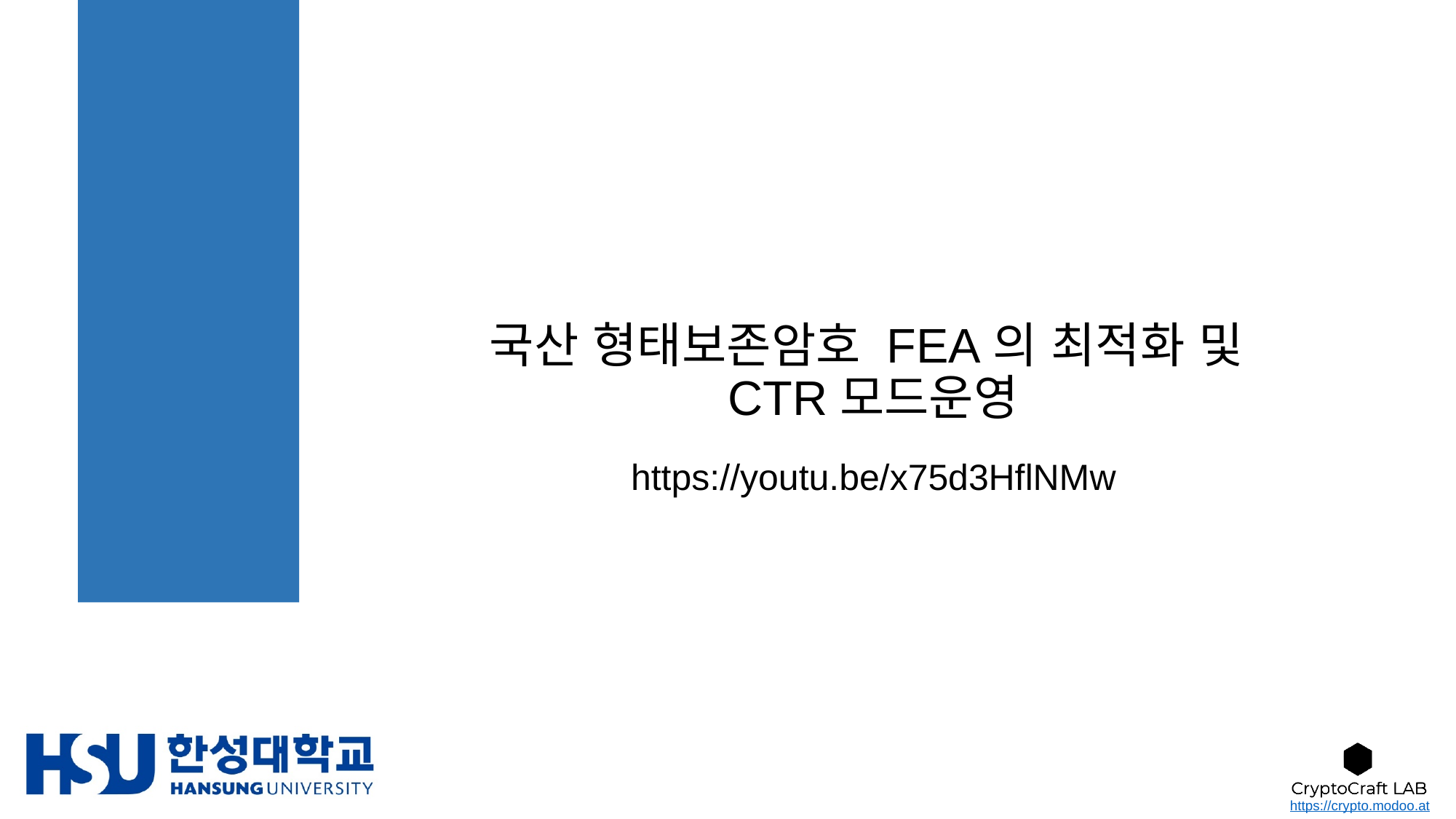

# 국산 형태보존암호 FEA의 최적화 및 CTR모드운영
https://youtu.be/x75d3HflNMw